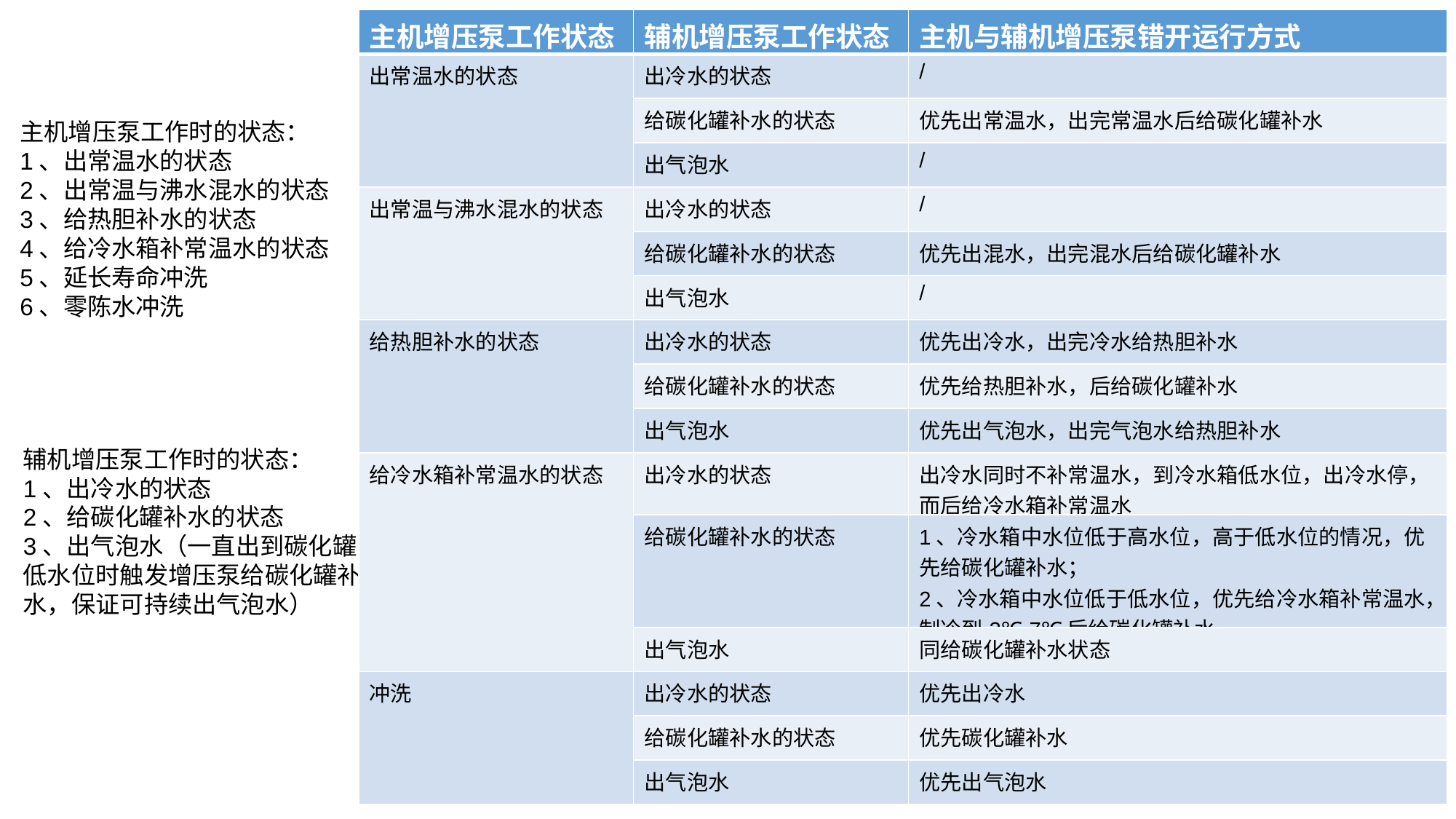

| 主机增压泵工作状态 | 辅机增压泵工作状态 | 主机与辅机增压泵错开运行方式 |
| --- | --- | --- |
| 出常温水的状态 | 出冷水的状态 | / |
|  | 给碳化罐补水的状态 | 优先出常温水，出完常温水后给碳化罐补水 |
|  | 出气泡水 | / |
| 出常温与沸水混水的状态 | 出冷水的状态 | / |
|  | 给碳化罐补水的状态 | 优先出混水，出完混水后给碳化罐补水 |
|  | 出气泡水 | / |
| 给热胆补水的状态 | 出冷水的状态 | 优先出冷水，出完冷水给热胆补水 |
|  | 给碳化罐补水的状态 | 优先给热胆补水，后给碳化罐补水 |
|  | 出气泡水 | 优先出气泡水，出完气泡水给热胆补水 |
| 给冷水箱补常温水的状态 | 出冷水的状态 | 出冷水同时不补常温水，到冷水箱低水位，出冷水停，而后给冷水箱补常温水 |
|  | 给碳化罐补水的状态 | 1、冷水箱中水位低于高水位，高于低水位的情况，优先给碳化罐补水； 2、冷水箱中水位低于低水位，优先给冷水箱补常温水，制冷到3℃-7℃后给碳化罐补水。 |
|  | 出气泡水 | 同给碳化罐补水状态 |
| 冲洗 | 出冷水的状态 | 优先出冷水 |
|  | 给碳化罐补水的状态 | 优先碳化罐补水 |
|  | 出气泡水 | 优先出气泡水 |
主机增压泵工作时的状态：
1、出常温水的状态
2、出常温与沸水混水的状态
3、给热胆补水的状态
4、给冷水箱补常温水的状态
5、延长寿命冲洗
6、零陈水冲洗
辅机增压泵工作时的状态：
1、出冷水的状态
2、给碳化罐补水的状态
3、出气泡水（一直出到碳化罐
低水位时触发增压泵给碳化罐补
水，保证可持续出气泡水）